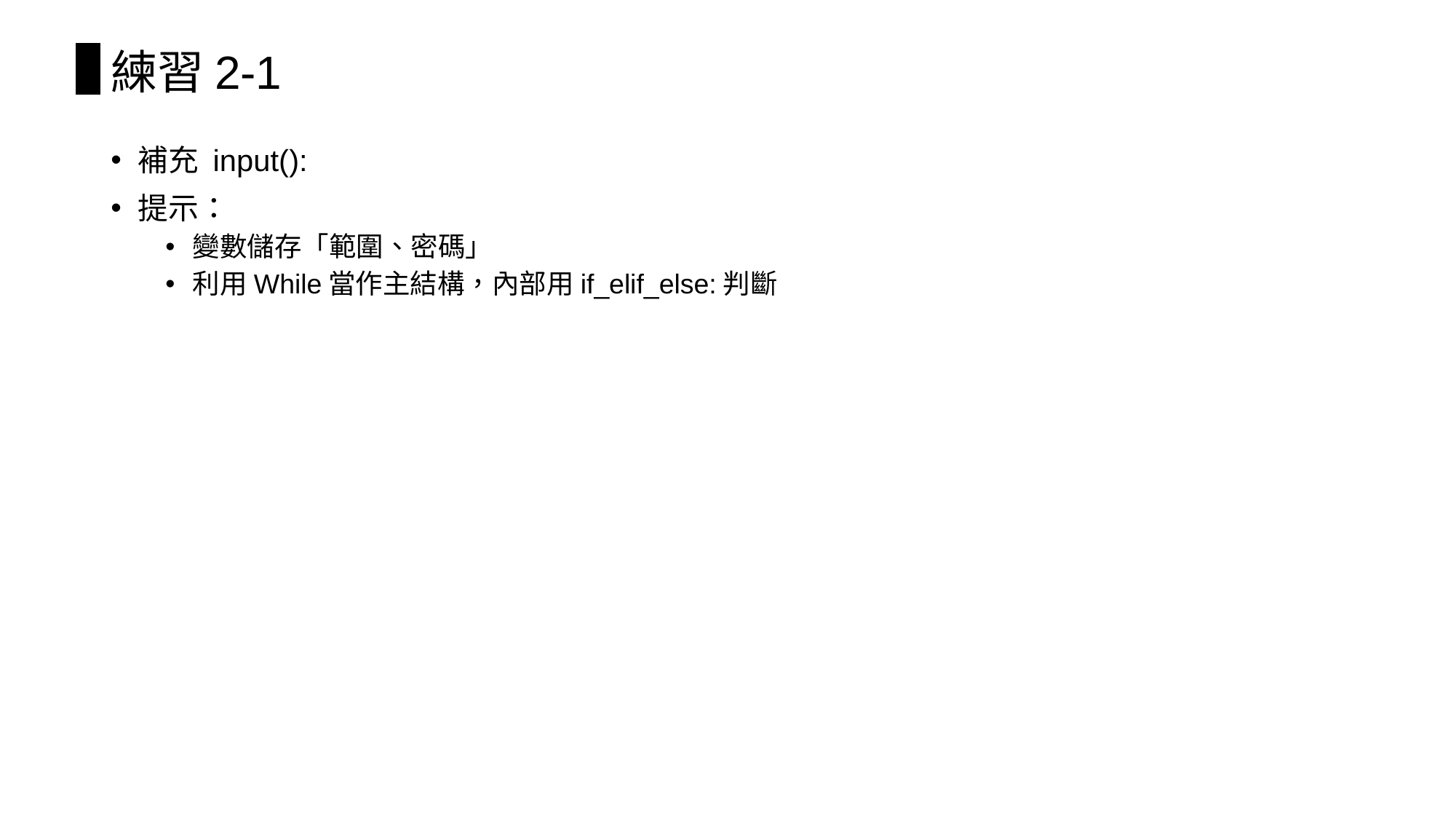

# 練習2-1
補充 input():
提示：
變數儲存「範圍、密碼」
利用While當作主結構，內部用if_elif_else:判斷